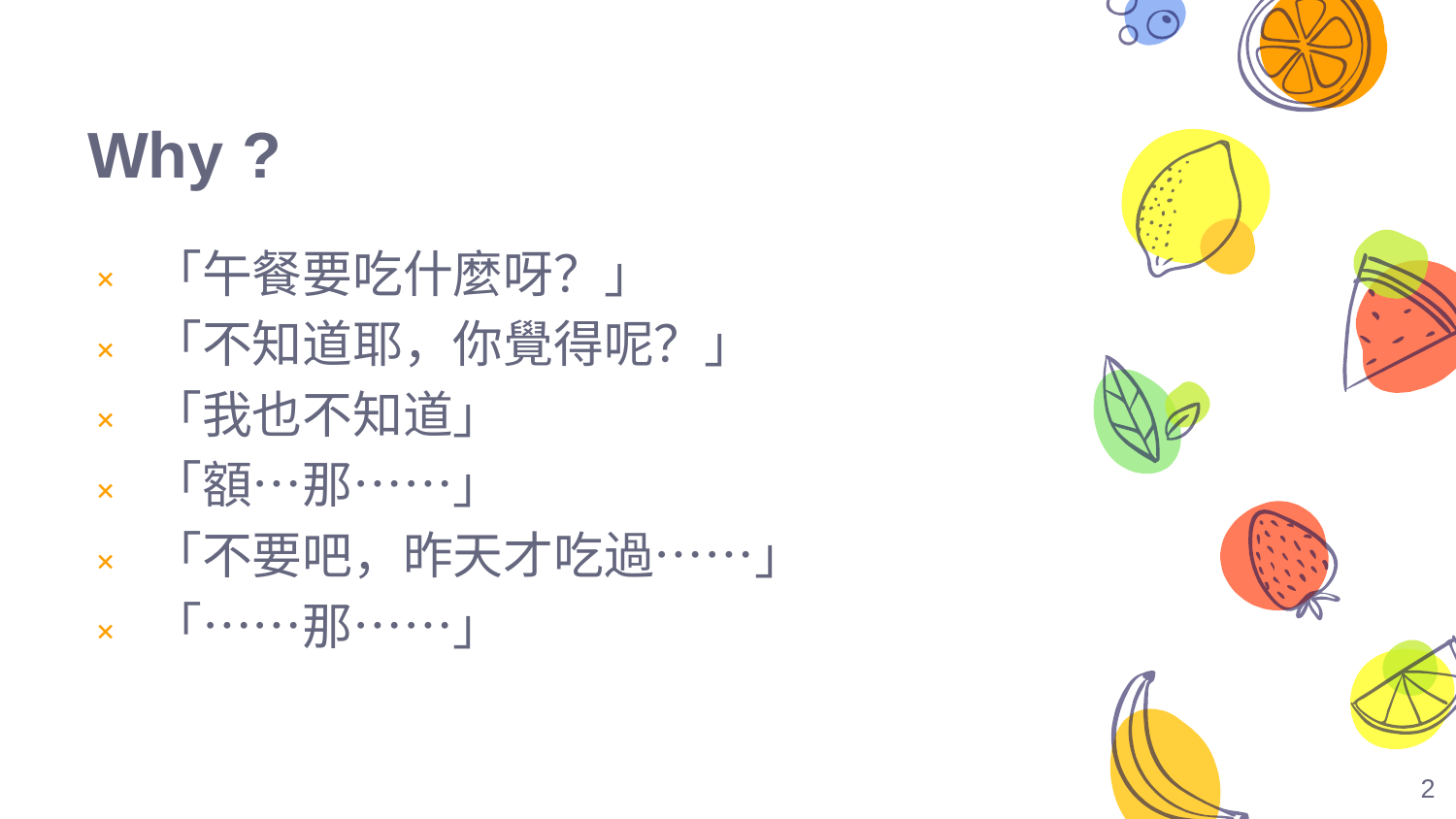

# Why ?
「午餐要吃什麼呀？」
「不知道耶，你覺得呢？」
「我也不知道」
「額…那……」
「不要吧，昨天才吃過……」
「……那……」
2